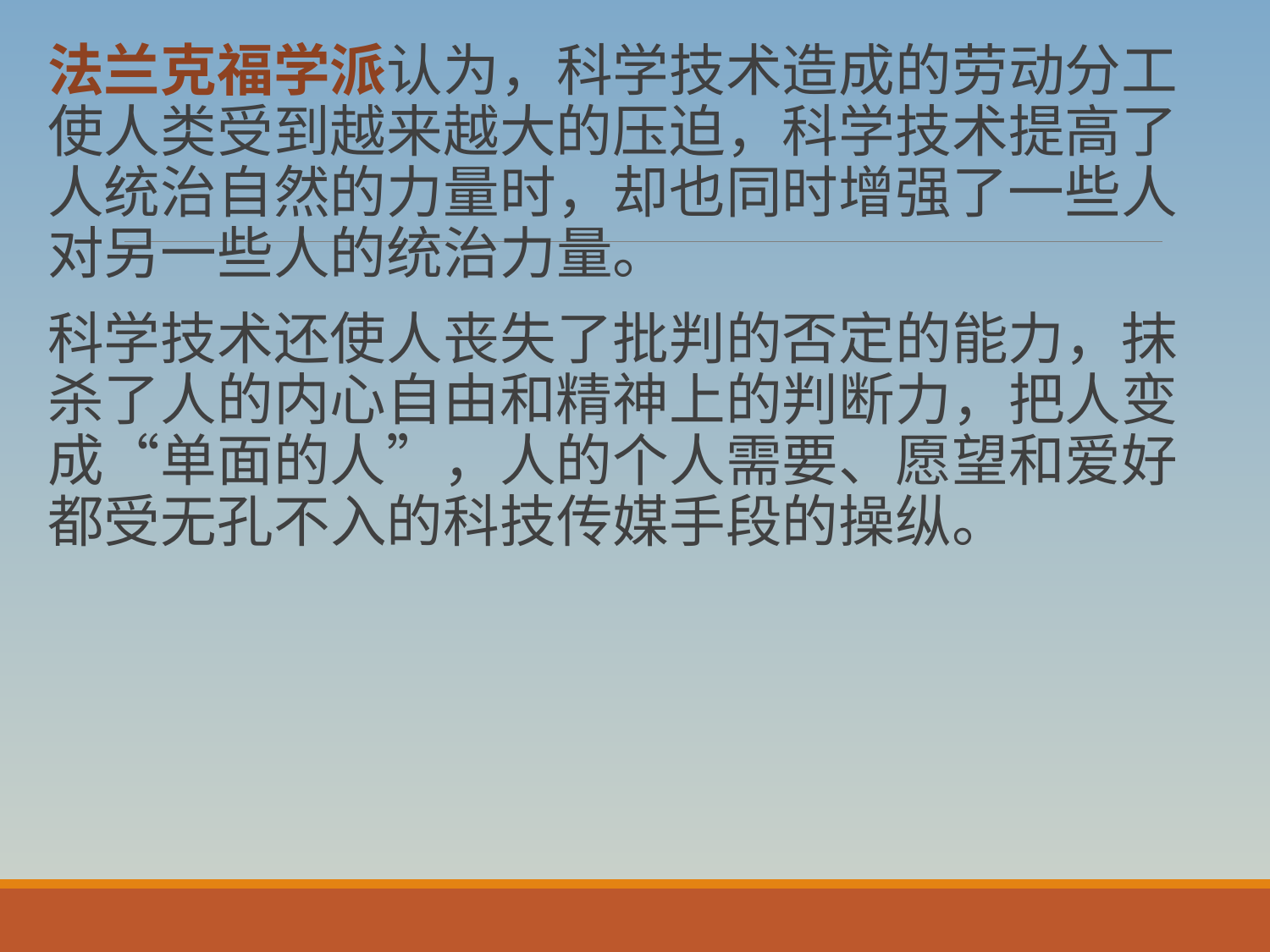

法兰克福学派认为，科学技术造成的劳动分工使人类受到越来越大的压迫，科学技术提高了人统治自然的力量时，却也同时增强了一些人对另一些人的统治力量。
科学技术还使人丧失了批判的否定的能力，抹杀了人的内心自由和精神上的判断力，把人变成“单面的人”，人的个人需要、愿望和爱好都受无孔不入的科技传媒手段的操纵。